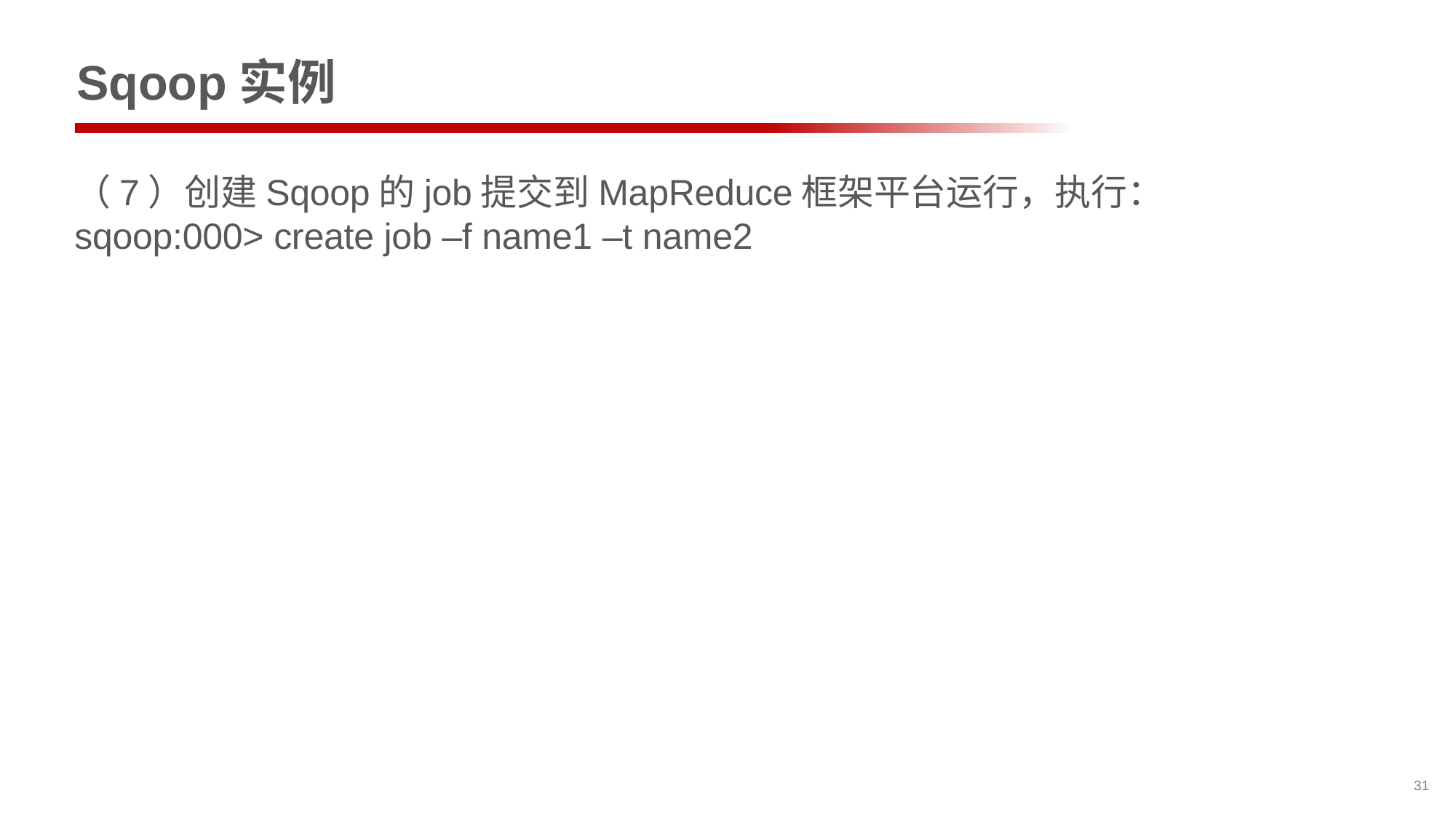

# Sqoop实例

（7）创建Sqoop的job提交到MapReduce框架平台运行，执行：
sqoop:000> create job –f name1 –t name2
31